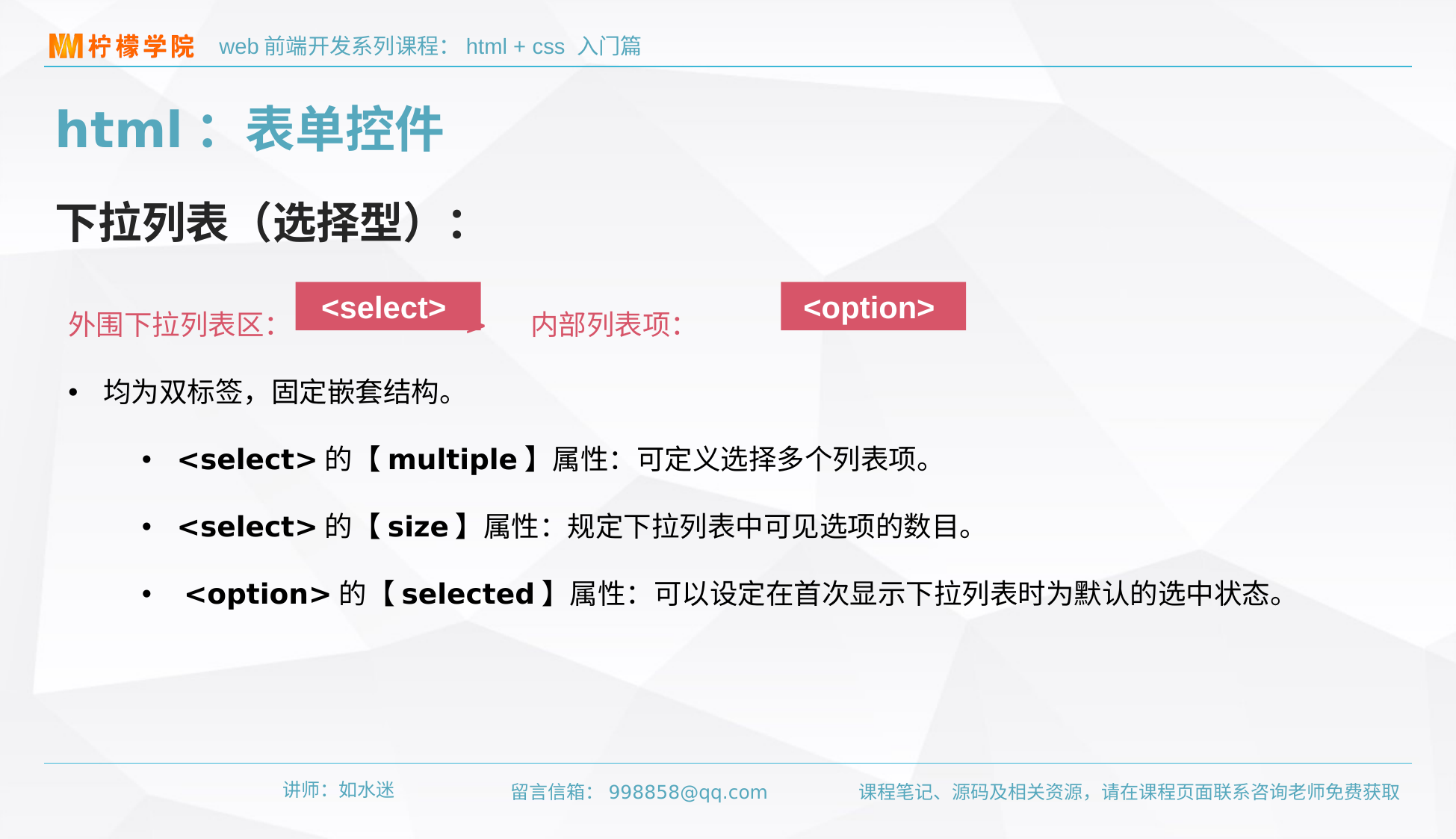

html：表单控件
下拉列表（选择型）：
外围下拉列表区：                          >    内部列表项：
均为双标签，固定嵌套结构。
<select>的【multiple】属性：可定义选择多个列表项。
<select>的【size】属性：规定下拉列表中可见选项的数目。
<option>的【selected】属性：可以设定在首次显示下拉列表时为默认的选中状态。

<select>
<option>